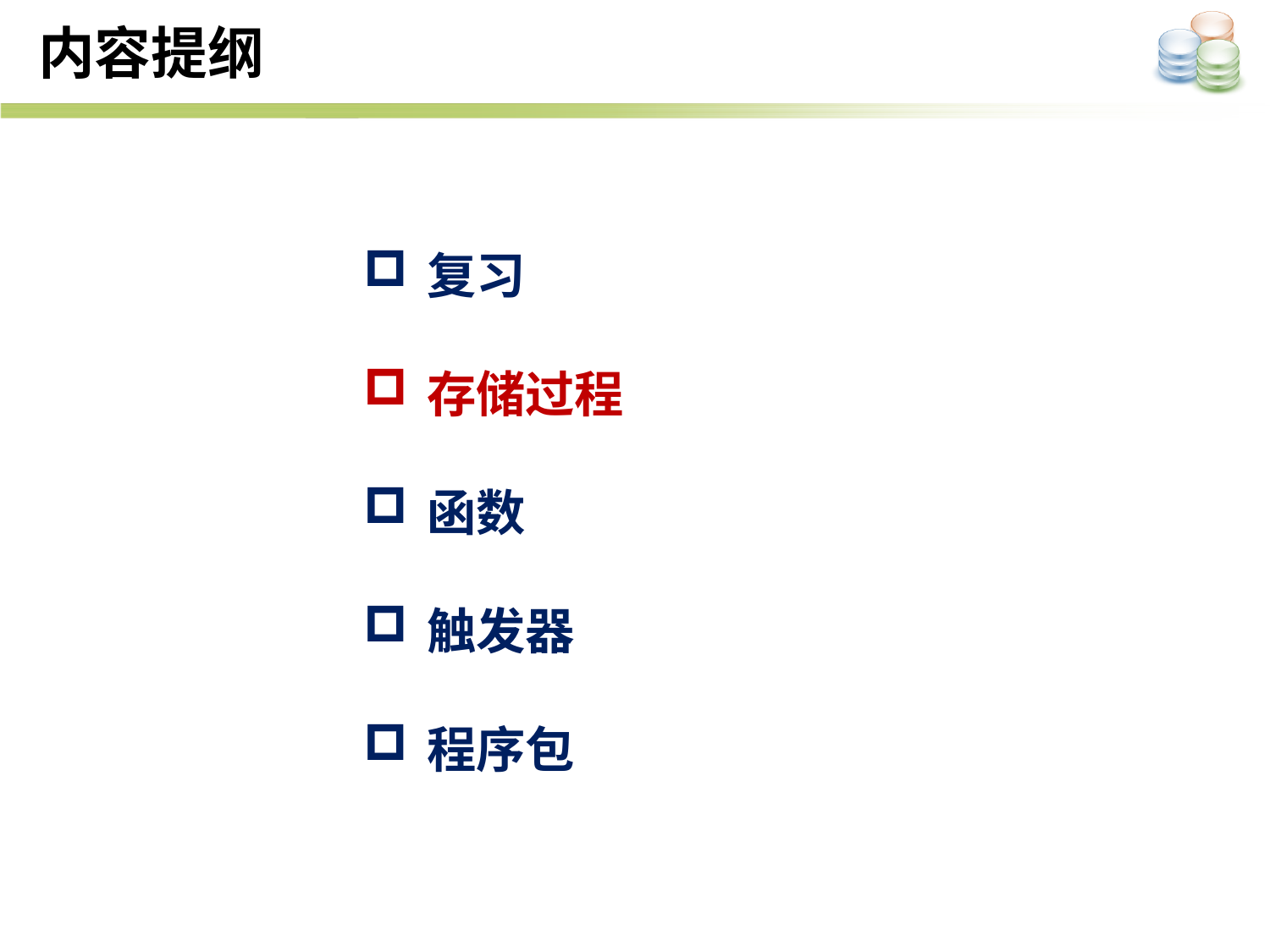

内容提纲
复习
存储过程
函数
触发器
程序包
25